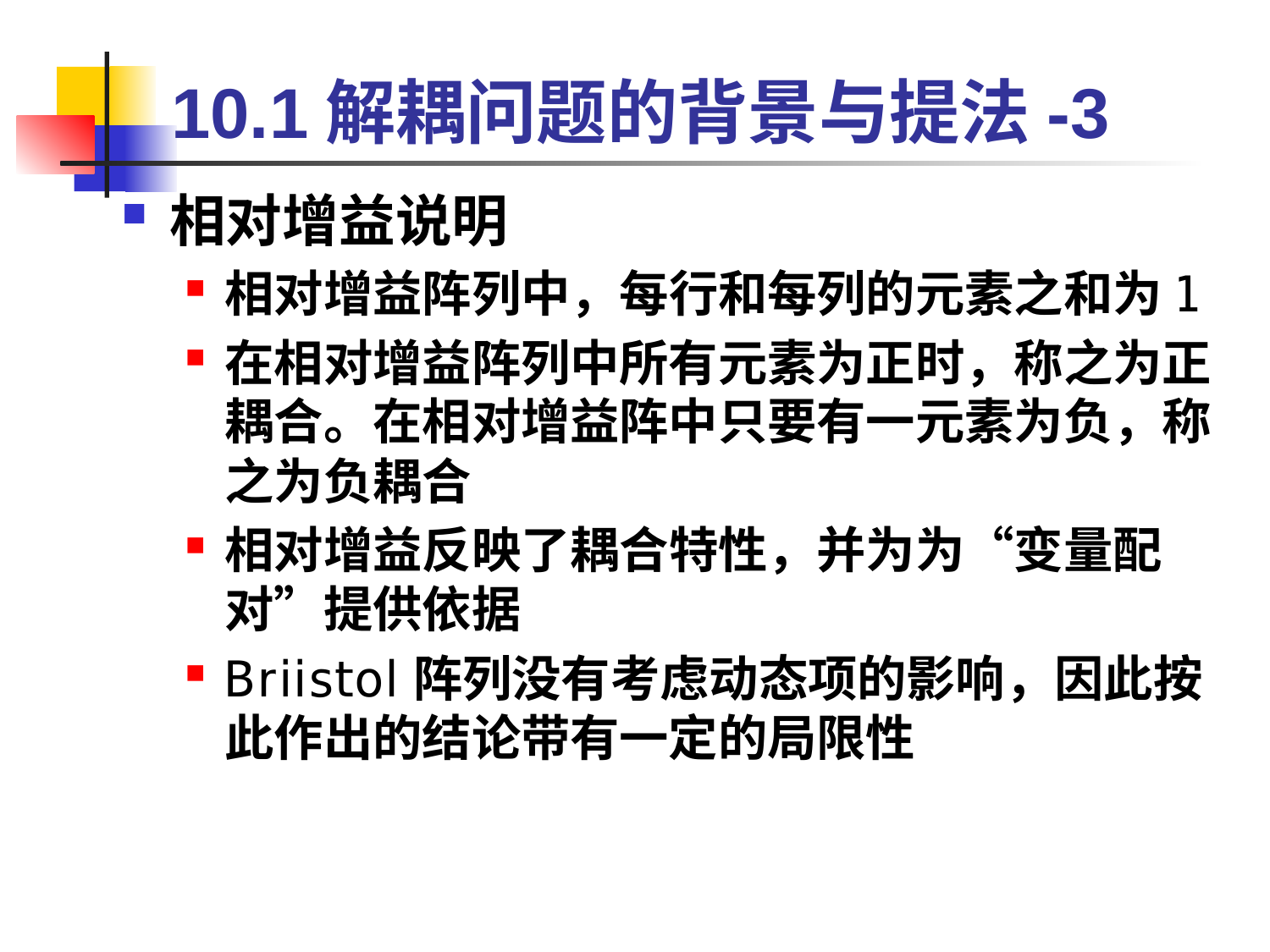

# 10.1解耦问题的背景与提法-3
相对增益说明
相对增益阵列中，每行和每列的元素之和为1
在相对增益阵列中所有元素为正时，称之为正耦合。在相对增益阵中只要有一元素为负，称之为负耦合
相对增益反映了耦合特性，并为为“变量配对”提供依据
Briistol阵列没有考虑动态项的影响，因此按此作出的结论带有一定的局限性